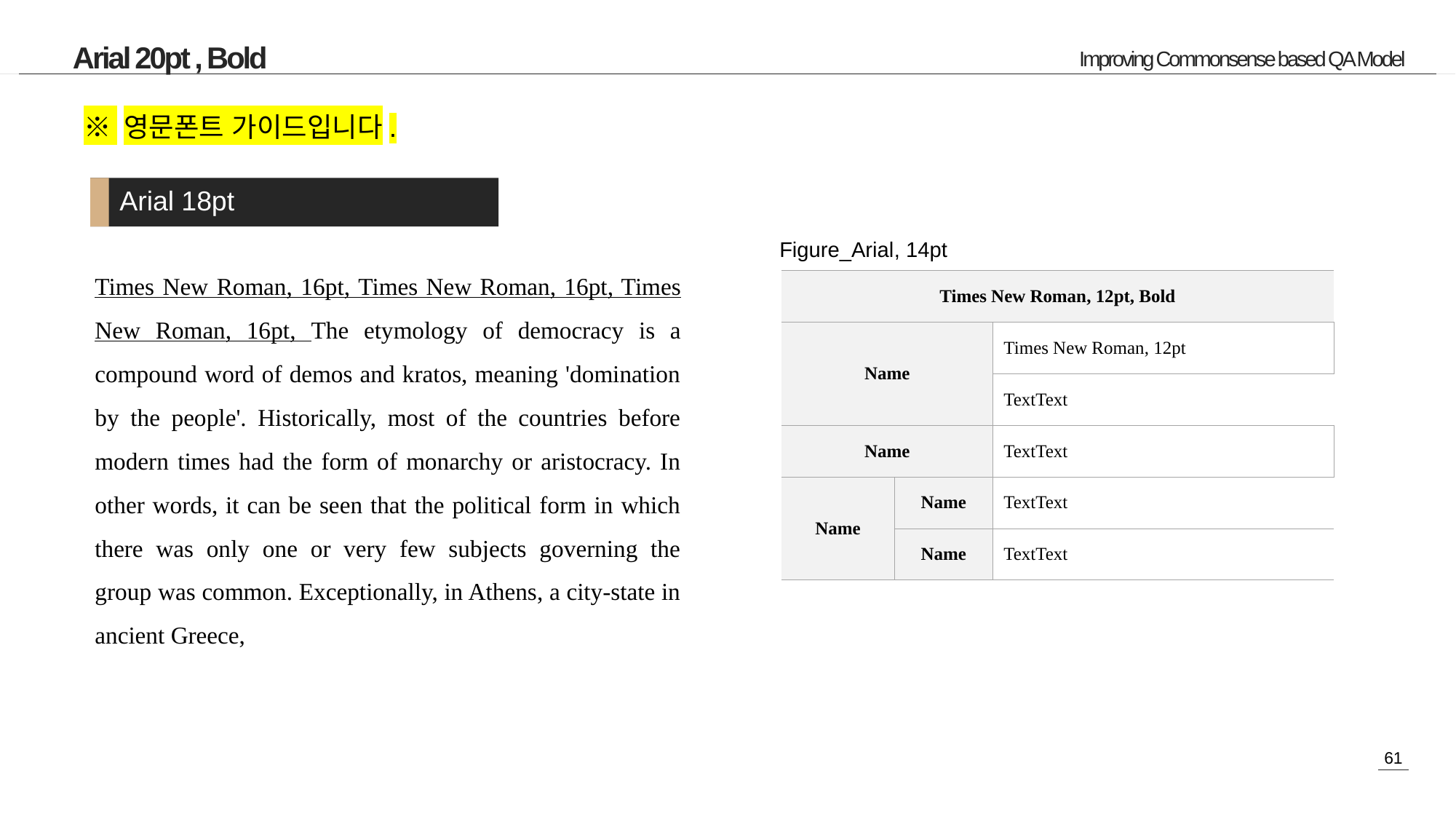

Arial 20pt , Bold
※ 영문폰트 가이드입니다.

Arial 18pt
Figure_Arial, 14pt

Times New Roman, 16pt, Times New Roman, 16pt, Times New Roman, 16pt, The etymology of democracy is a compound word of demos and kratos, meaning 'domination by the people'. Historically, most of the countries before modern times had the form of monarchy or aristocracy. In other words, it can be seen that the political form in which there was only one or very few subjects governing the group was common. Exceptionally, in Athens, a city-state in ancient Greece,
| Times New Roman, 12pt, Bold |  |  |
| --- | --- | --- |
| Name |  | Times New Roman, 12pt |
|  |  | TextText |
| Name |  | TextText |
| Name | Name | TextText |
|  | Name | TextText |